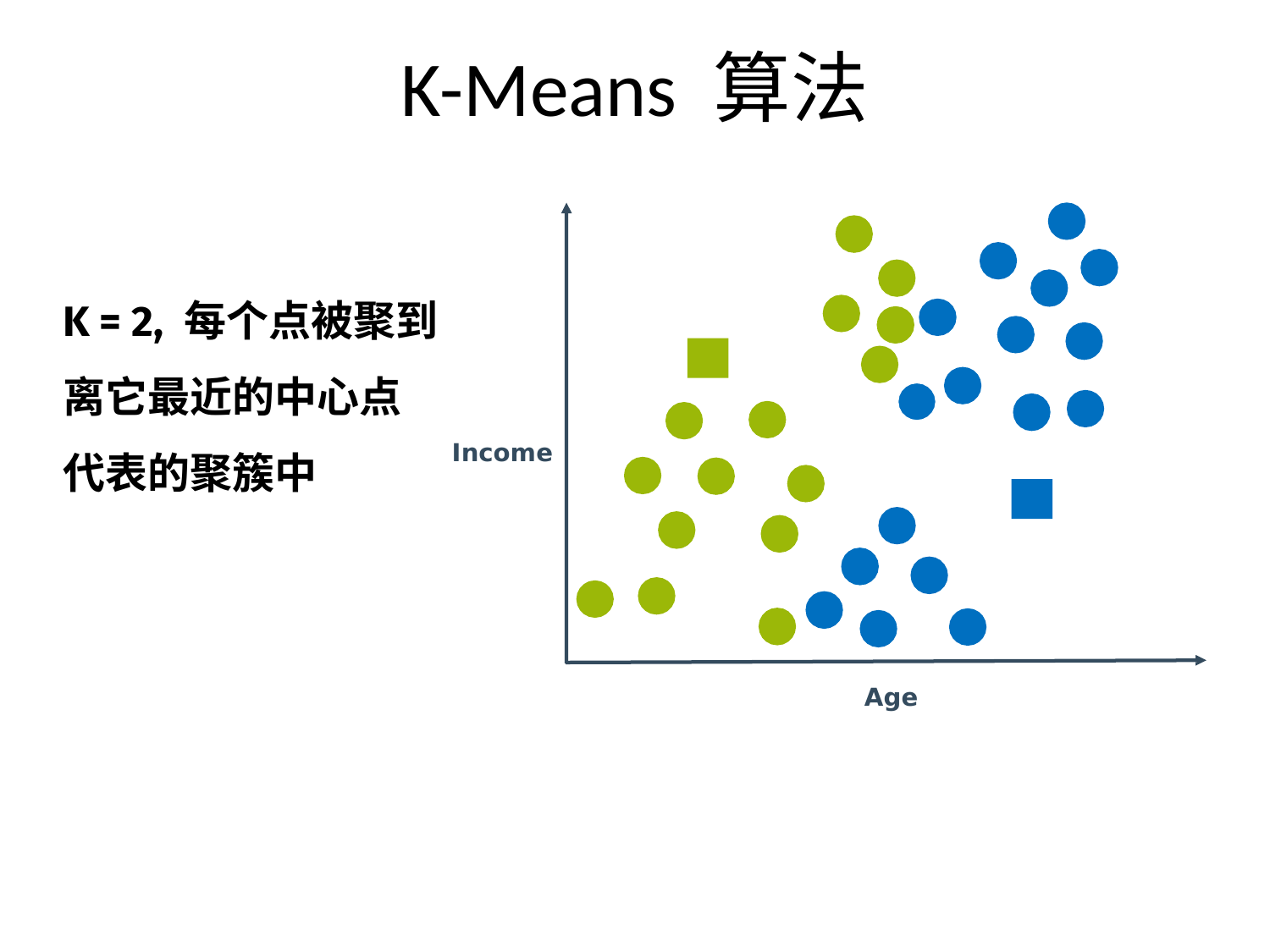

# K-Means 算法

K = 2, 每个点被聚到离它最近的中心点代表的聚簇中

Income

Age